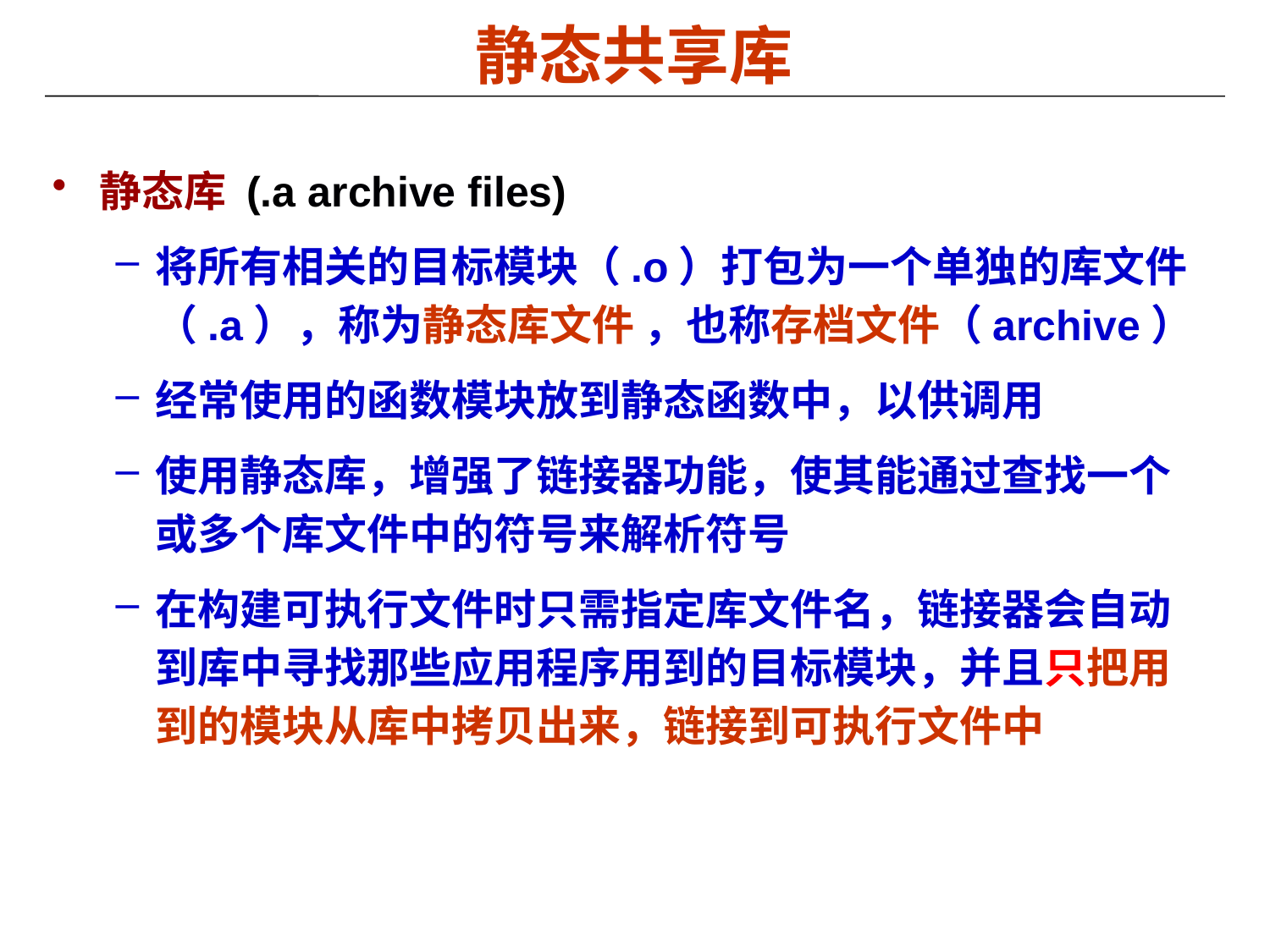

# 静态共享库
静态库 (.a archive files)
将所有相关的目标模块（.o）打包为一个单独的库文件（.a），称为静态库文件 ，也称存档文件（archive）
经常使用的函数模块放到静态函数中，以供调用
使用静态库，增强了链接器功能，使其能通过查找一个或多个库文件中的符号来解析符号
在构建可执行文件时只需指定库文件名，链接器会自动到库中寻找那些应用程序用到的目标模块，并且只把用到的模块从库中拷贝出来，链接到可执行文件中